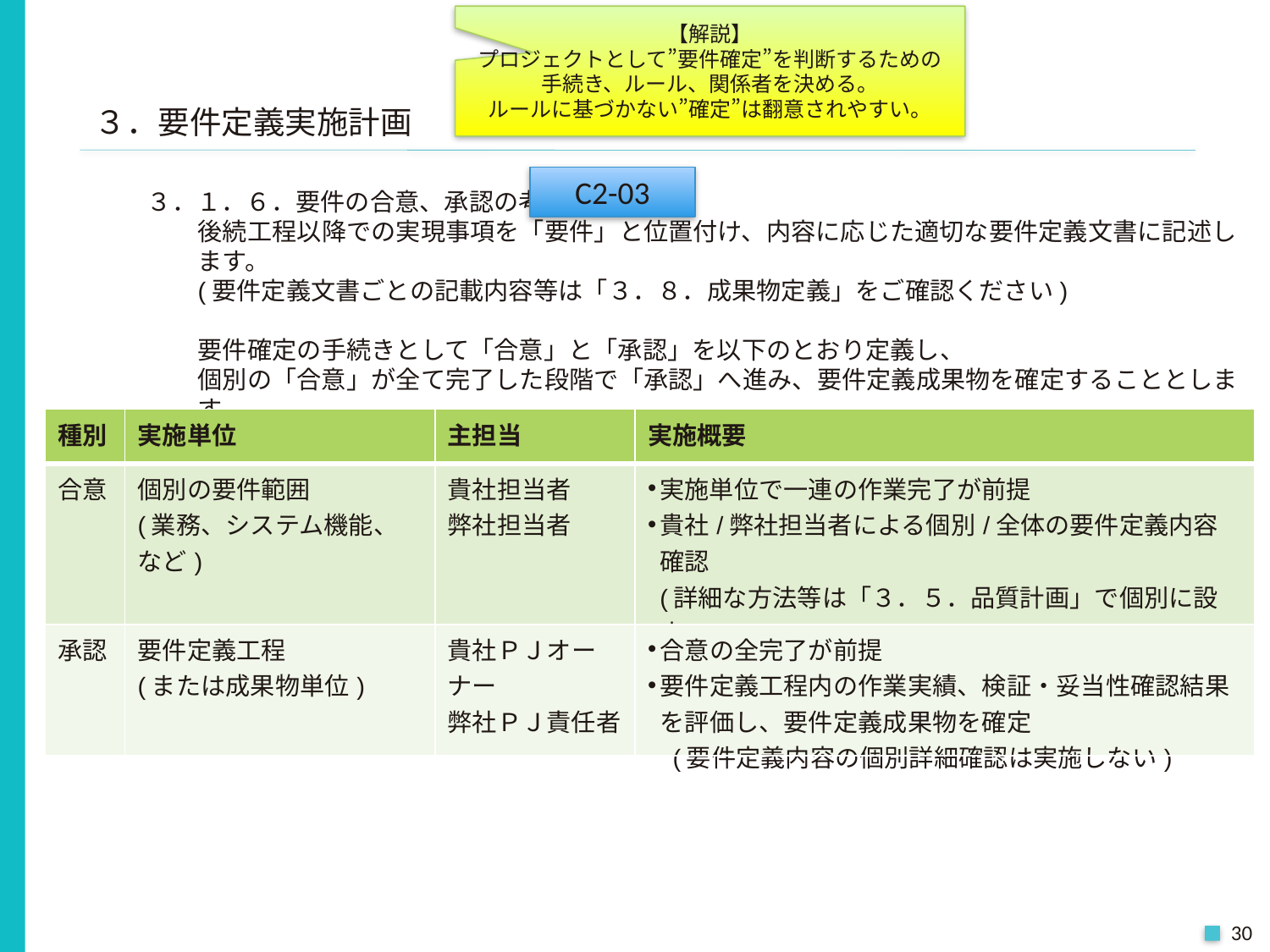

【解説】
プロジェクトとして”要件確定”を判断するための
手続き、ルール、関係者を決める。
ルールに基づかない”確定”は翻意されやすい。
３．要件定義実施計画
C2-03
　　３．１．６．要件の合意、承認の考え方
後続工程以降での実現事項を「要件」と位置付け、内容に応じた適切な要件定義文書に記述します。
(要件定義文書ごとの記載内容等は「３．８．成果物定義」をご確認ください)

要件確定の手続きとして「合意」と「承認」を以下のとおり定義し、
個別の「合意」が全て完了した段階で「承認」へ進み、要件定義成果物を確定することとします。

| 種別 | 実施単位 | 主担当 | 実施概要 |
| --- | --- | --- | --- |
| 合意 | 個別の要件範囲 (業務、システム機能、など) | 貴社担当者 弊社担当者 | 実施単位で一連の作業完了が前提 貴社/弊社担当者による個別/全体の要件定義内容確認 (詳細な方法等は「３．５．品質計画」で個別に設定) |
| 承認 | 要件定義工程 (または成果物単位) | 貴社ＰＪオーナー 弊社ＰＪ責任者 | 合意の全完了が前提 要件定義工程内の作業実績、検証・妥当性確認結果を評価し、要件定義成果物を確定 (要件定義内容の個別詳細確認は実施しない) |
30